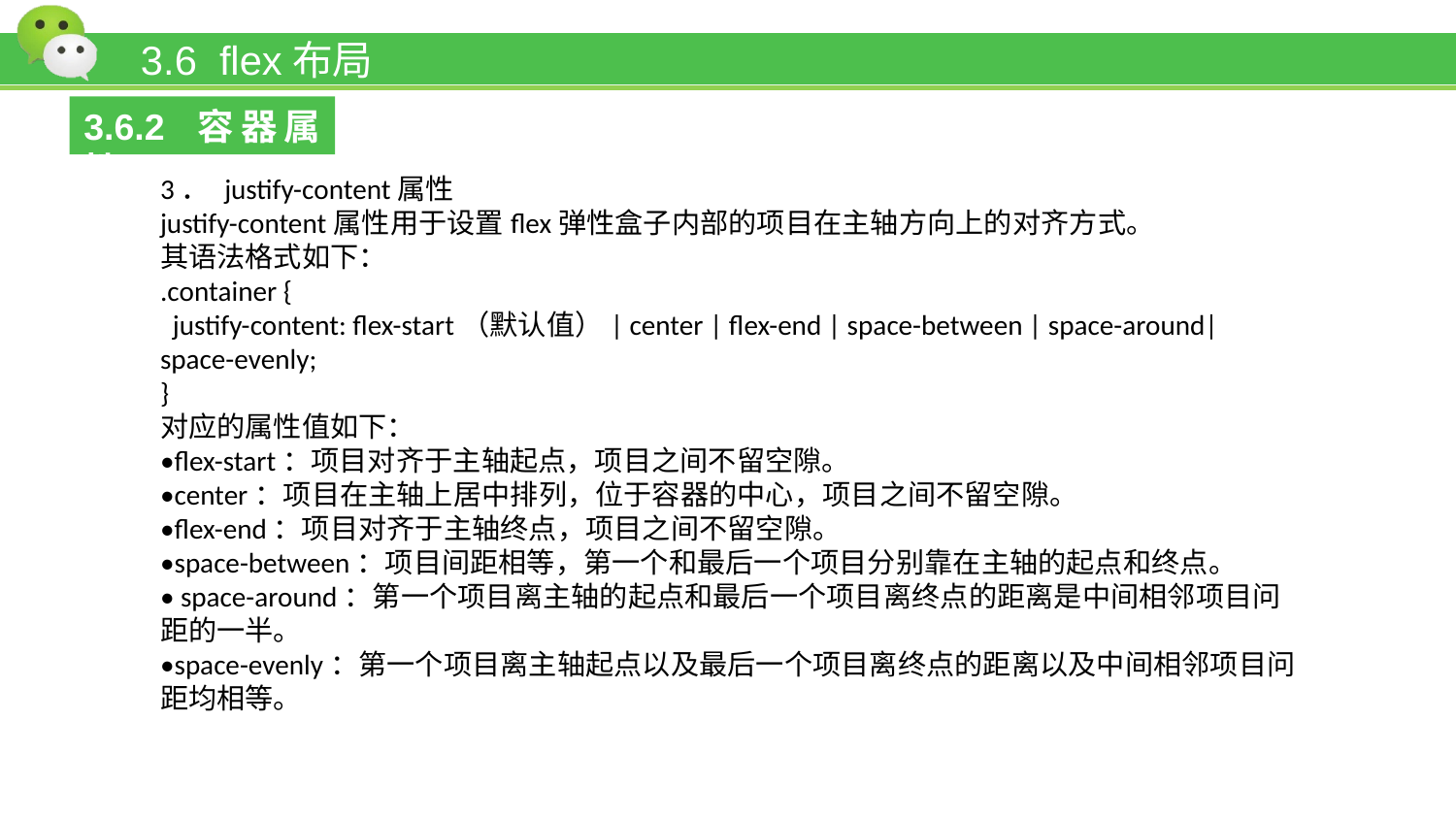

# 3.6  flex布局
3.6.2 容器属性
3． justify-content属性
justify-content属性用于设置flex弹性盒子内部的项目在主轴方向上的对齐方式。
其语法格式如下：
.container {
  justify-content: flex-start（默认值）| center | flex-end | space-between | space-around| space-evenly;
}
对应的属性值如下：
•flex-start：项目对齐于主轴起点，项目之间不留空隙。
•center：项目在主轴上居中排列，位于容器的中心，项目之间不留空隙。
•flex-end：项目对齐于主轴终点，项目之间不留空隙。
•space-between：项目间距相等，第一个和最后一个项目分别靠在主轴的起点和终点。
• space-around：第一个项目离主轴的起点和最后一个项目离终点的距离是中间相邻项目问距的一半。
•space-evenly：第一个项目离主轴起点以及最后一个项目离终点的距离以及中间相邻项目问距均相等。